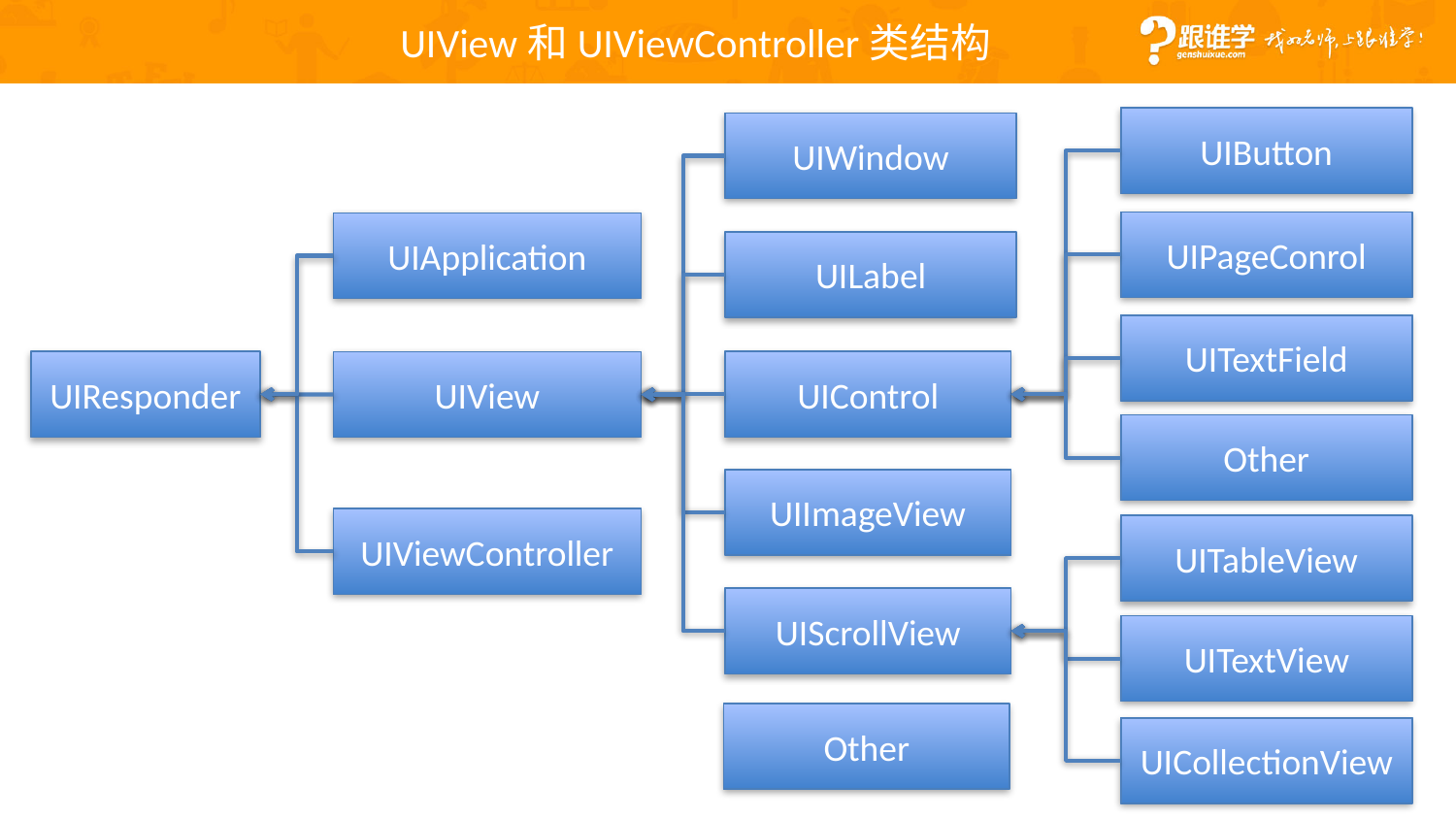

UIView和UIViewController类结构
UIButton
UIWindow
UIPageConrol
UIApplication
UILabel
UITextField
UIResponder
UIControl
UIView
Other
UIImageView
UIViewController
UITableView
UIScrollView
UITextView
Other
UICollectionView